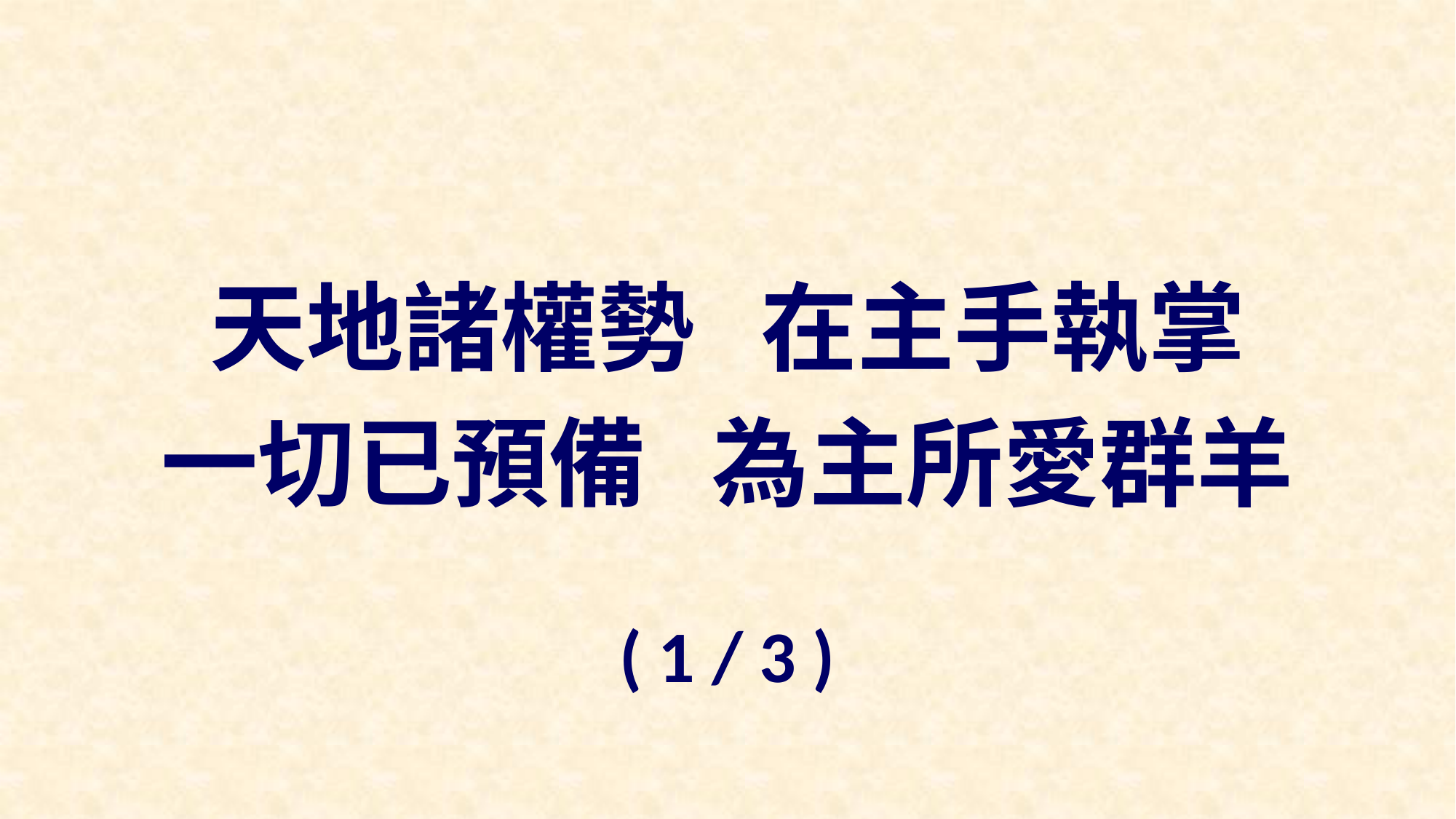

天地諸權勢   在主手執掌
一切已預備   為主所愛群羊
( 1 / 3 )